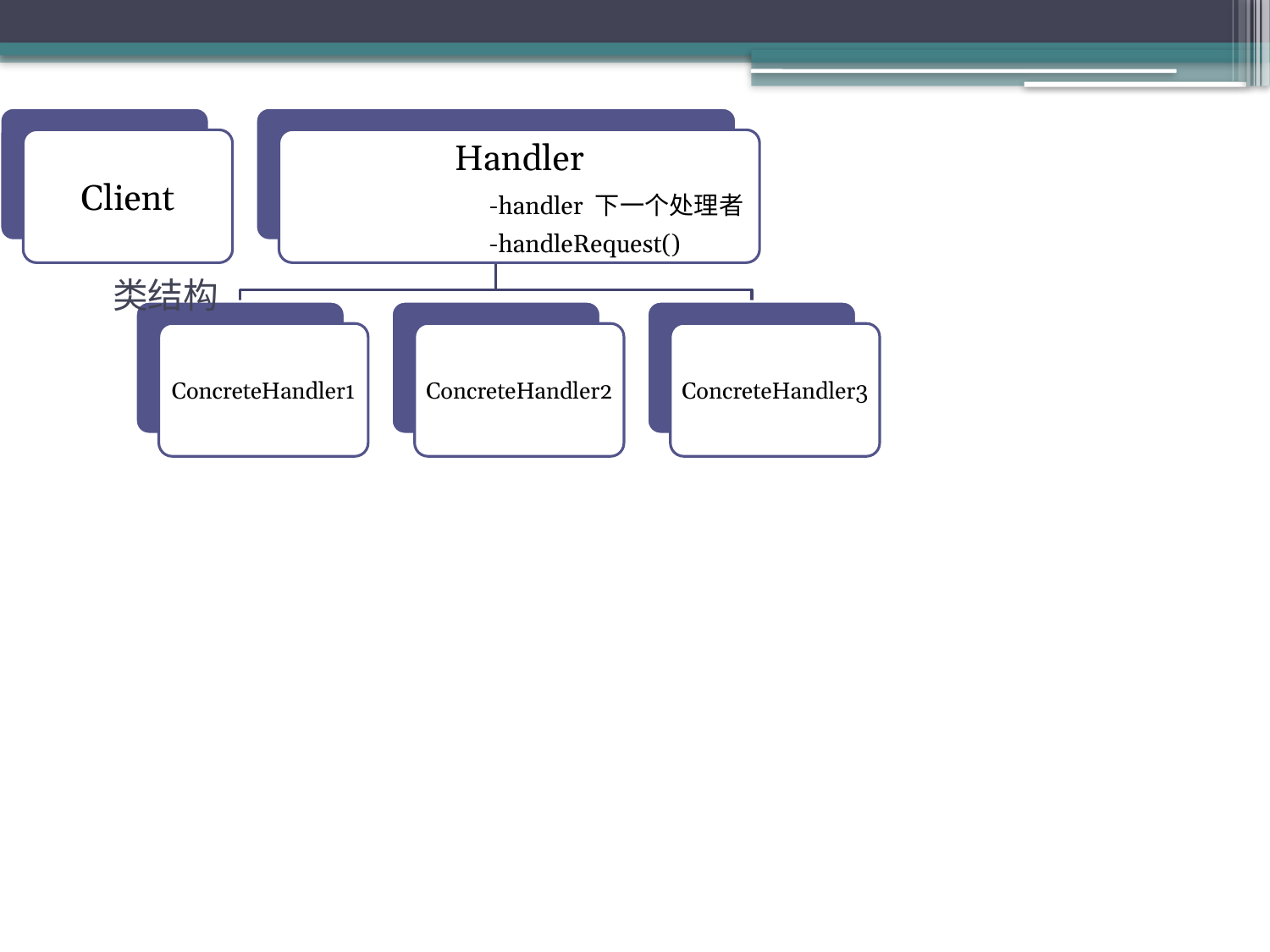

Client
Handler
                                 -handler 下一个处理者
                                 -handleRequest()
ConcreteHandler1
ConcreteHandler2
ConcreteHandler3
类结构